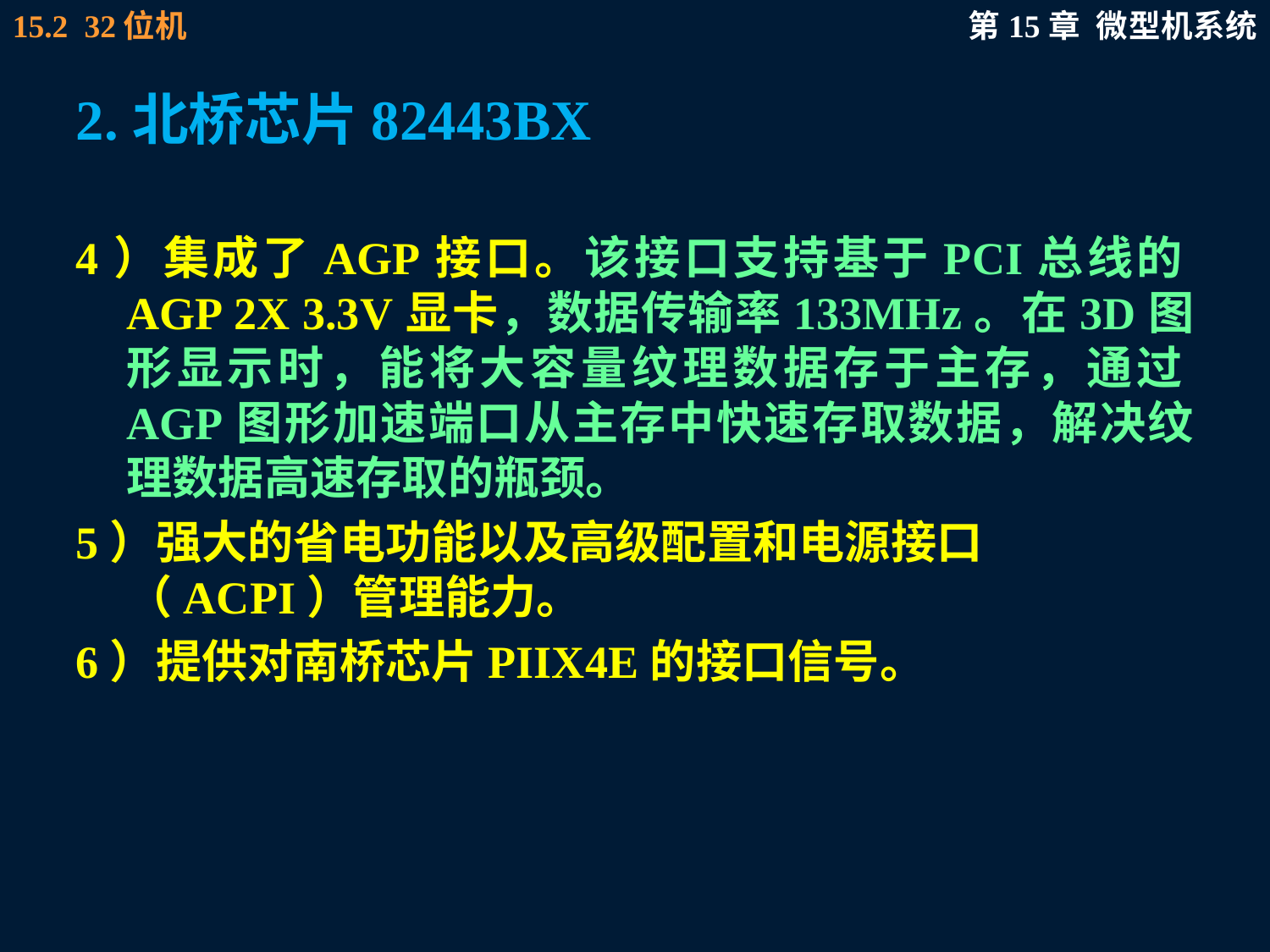

# 2.北桥芯片82443BX
4）集成了AGP接口。该接口支持基于PCI总线的AGP 2X 3.3V显卡，数据传输率133MHz。在3D图形显示时，能将大容量纹理数据存于主存，通过AGP图形加速端口从主存中快速存取数据，解决纹理数据高速存取的瓶颈。
5）强大的省电功能以及高级配置和电源接口（ACPI）管理能力。
6）提供对南桥芯片PIIX4E的接口信号。